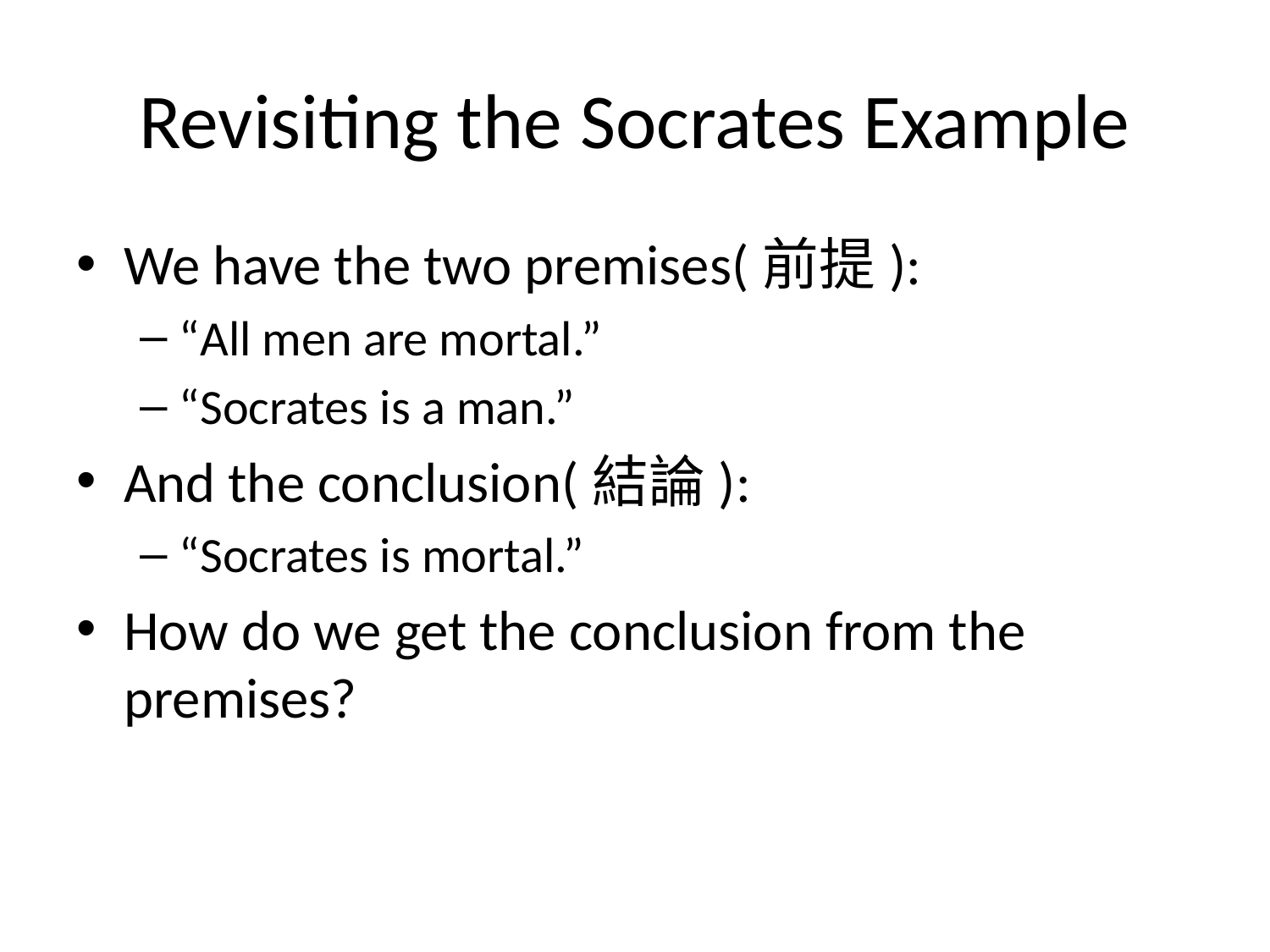

# Revisiting the Socrates Example
We have the two premises(前提):
“All men are mortal.”
“Socrates is a man.”
And the conclusion(結論):
“Socrates is mortal.”
How do we get the conclusion from the premises?